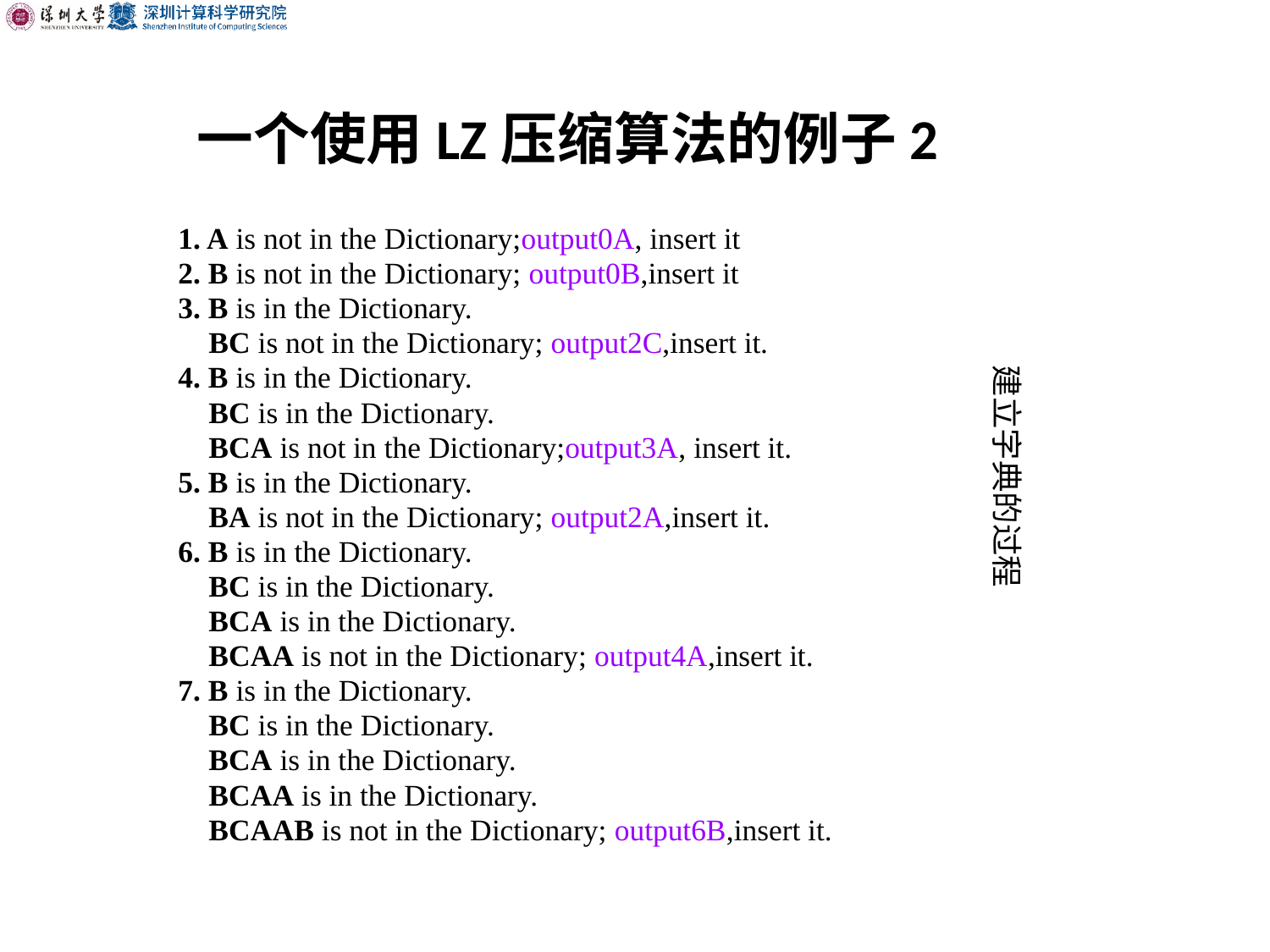

一个使用LZ压缩算法的例子2
1. A is not in the Dictionary;output0A, insert it
2. B is not in the Dictionary; output0B,insert it
3. B is in the Dictionary.
    BC is not in the Dictionary; output2C,insert it.
4. B is in the Dictionary.
    BC is in the Dictionary.
    BCA is not in the Dictionary;output3A, insert it.
5. B is in the Dictionary.
    BA is not in the Dictionary; output2A,insert it.
6. B is in the Dictionary.
    BC is in the Dictionary.
    BCA is in the Dictionary.
    BCAA is not in the Dictionary; output4A,insert it.
7. B is in the Dictionary.
    BC is in the Dictionary.
    BCA is in the Dictionary.
    BCAA is in the Dictionary.
    BCAAB is not in the Dictionary; output6B,insert it.

建立字典的过程